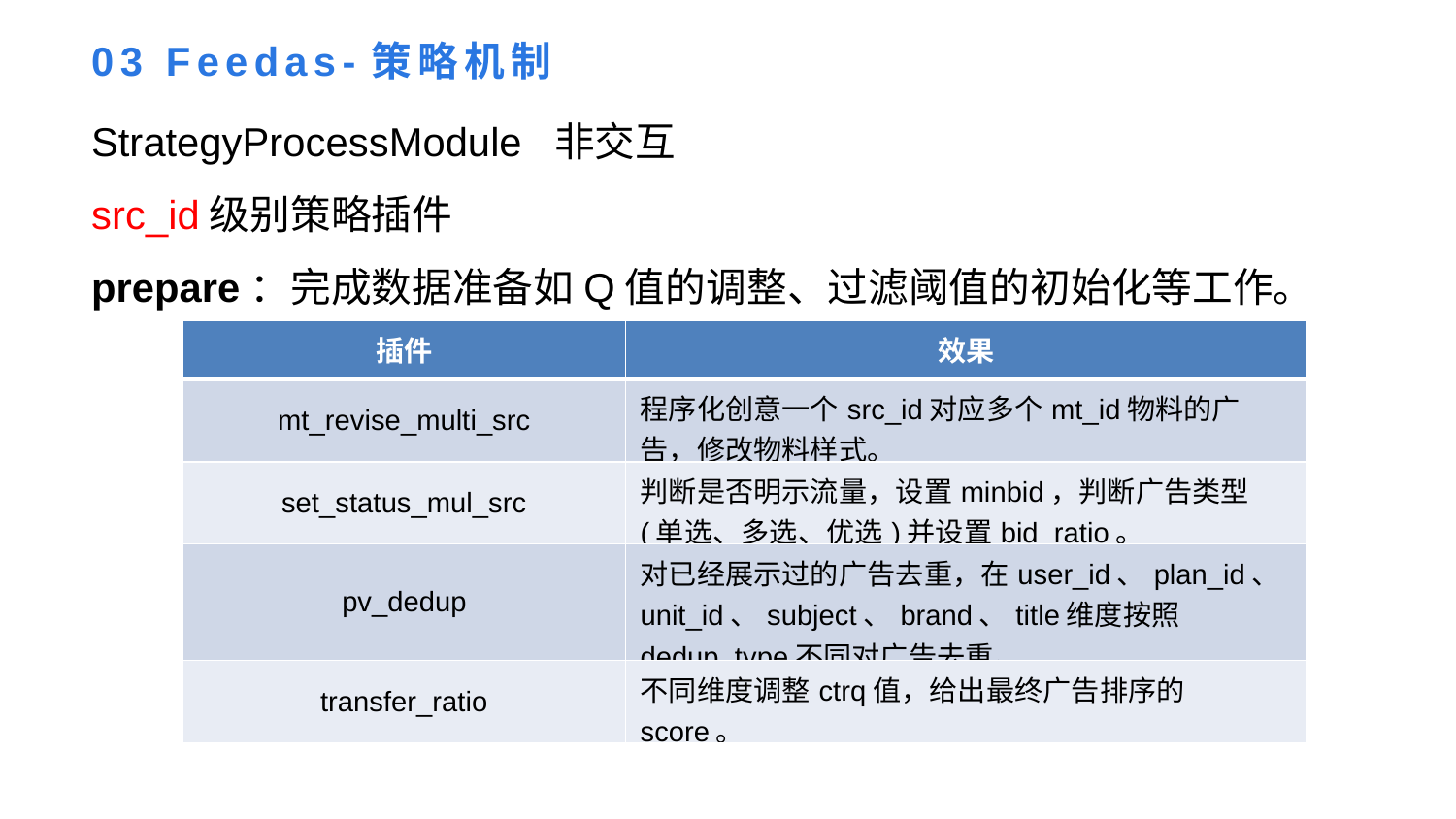

03 Feedas-策略机制
StrategyProcessModule  非交互
src_id级别策略插件
prepare：完成数据准备如Q值的调整、过滤阈值的初始化等工作。

| 插件 | 效果 |
| --- | --- |
| mt\_revise\_multi\_src | 程序化创意一个src\_id对应多个mt\_id物料的广告，修改物料样式。 |
| set\_status\_mul\_src | 判断是否明示流量，设置minbid，判断广告类型(单选、多选、优选)并设置bid\_ratio。 |
| pv\_dedup | 对已经展示过的广告去重，在user\_id、plan\_id、unit\_id、subject、brand、title维度按照dedup\_type不同对广告去重。 |
| transfer\_ratio | 不同维度调整ctrq值，给出最终广告排序的score。 |